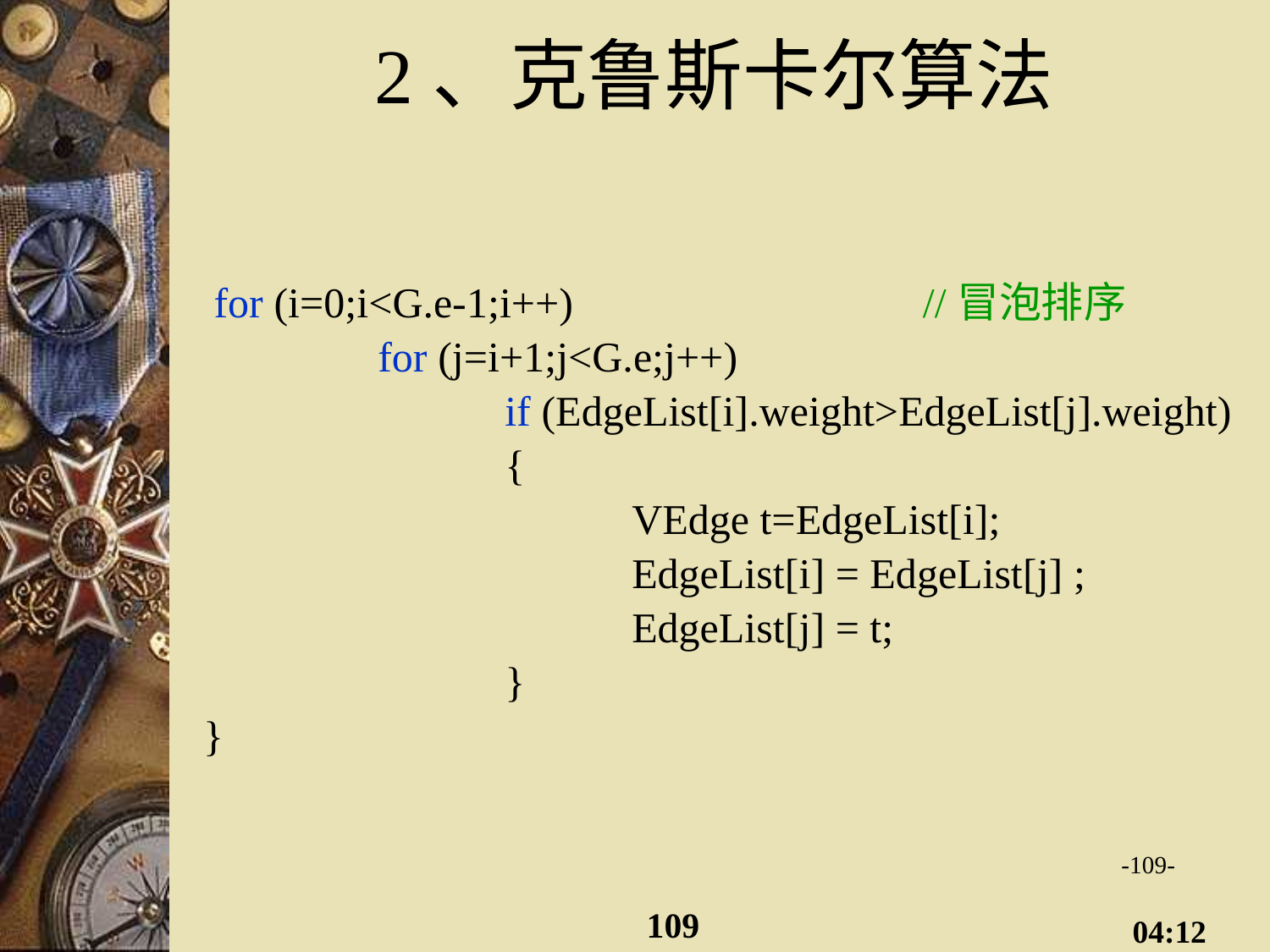

# 2、克鲁斯卡尔算法
 for (i=0;i<G.e-1;i++)                                 //冒泡排序
		for (j=i+1;j<G.e;j++)
			if (EdgeList[i].weight>EdgeList[j].weight)
			{
				VEdge t=EdgeList[i];
				EdgeList[i] = EdgeList[j] ;
				EdgeList[j] = t;
			}
}

-109-